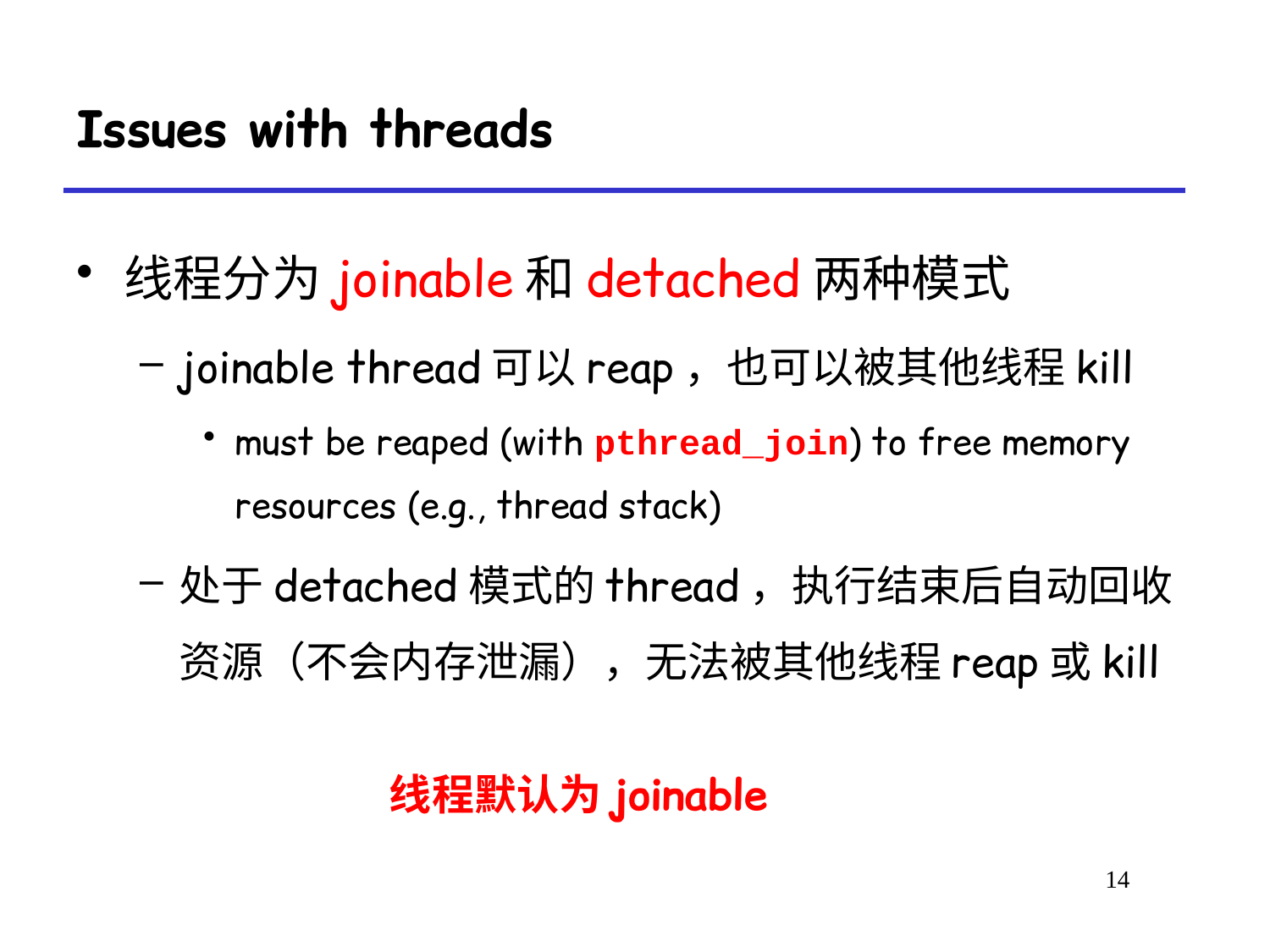

# Issues with threads
线程分为joinable和detached两种模式
joinable thread可以reap，也可以被其他线程kill
must be reaped (with pthread_join) to free memory resources (e.g., thread stack)
处于detached模式的thread，执行结束后自动回收资源（不会内存泄漏），无法被其他线程reap或kill
线程默认为joinable
14